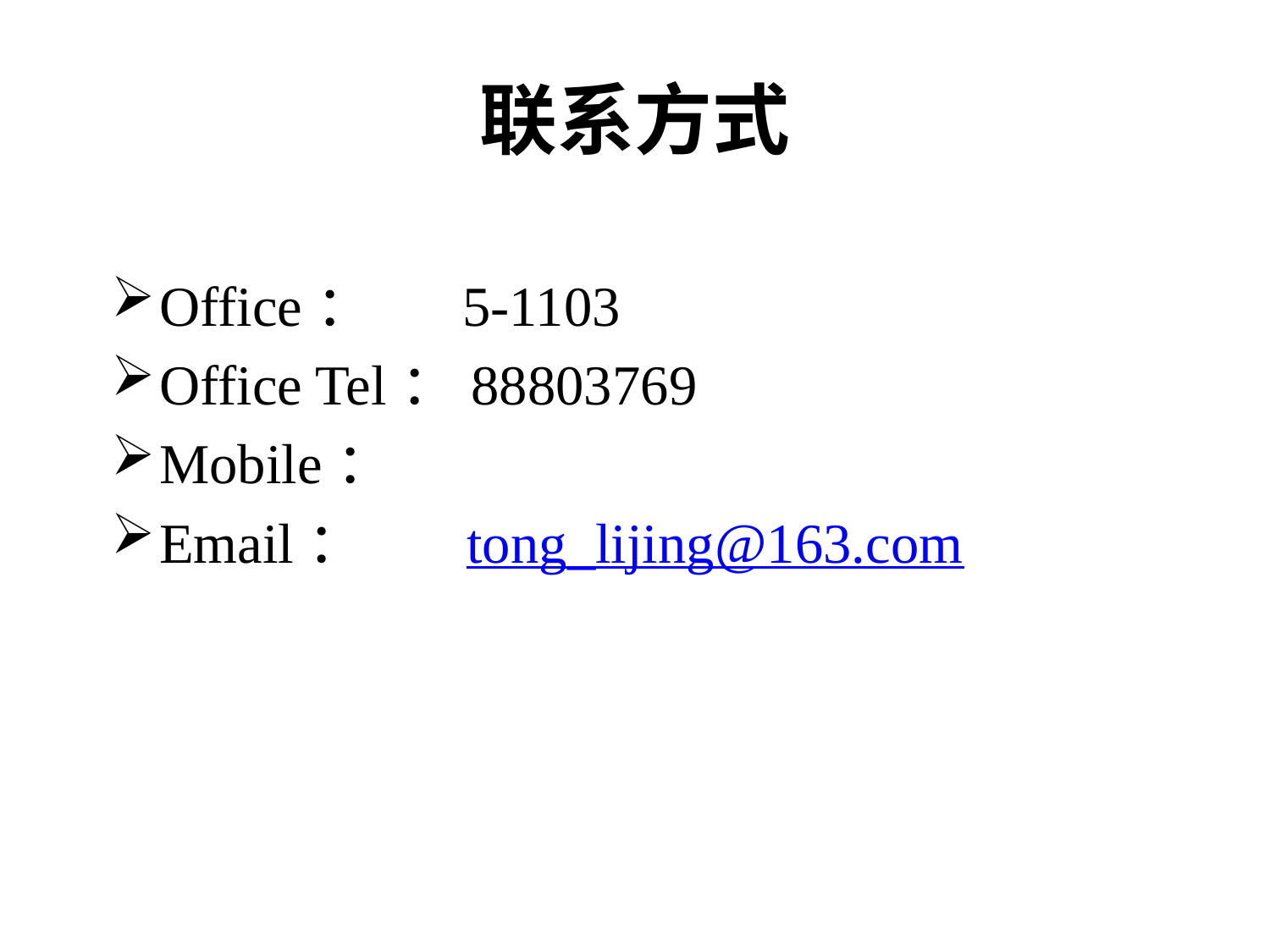

联系方式

Office：      5-1103
Office Tel：88803769
Mobile：
Email：       tong_lijing@163.com